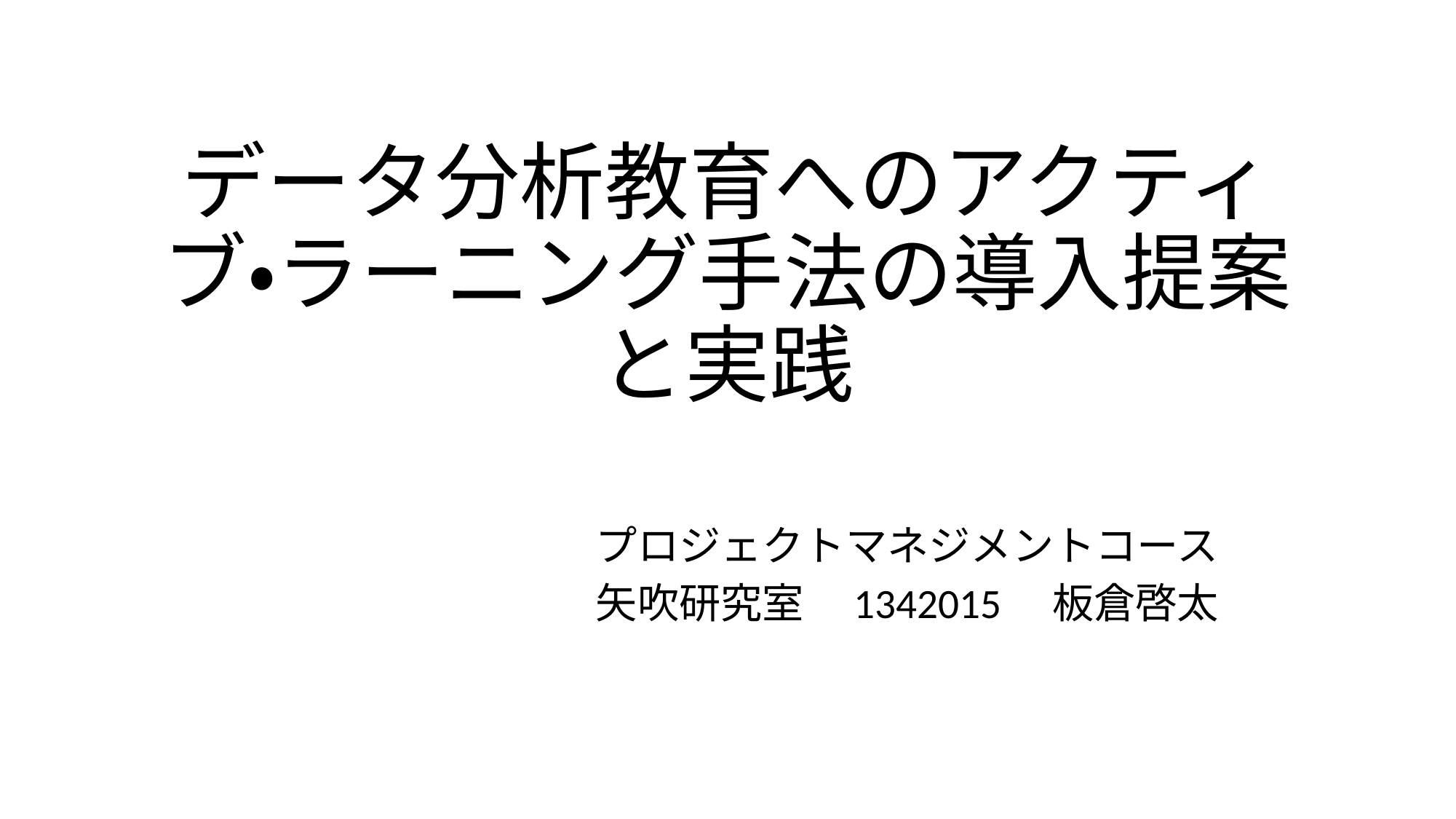

# データ分析教育へのアクティブ・ラーニング手法の導入提案と実践
プロジェクトマネジメントコース
矢吹研究室　1342015　板倉啓太